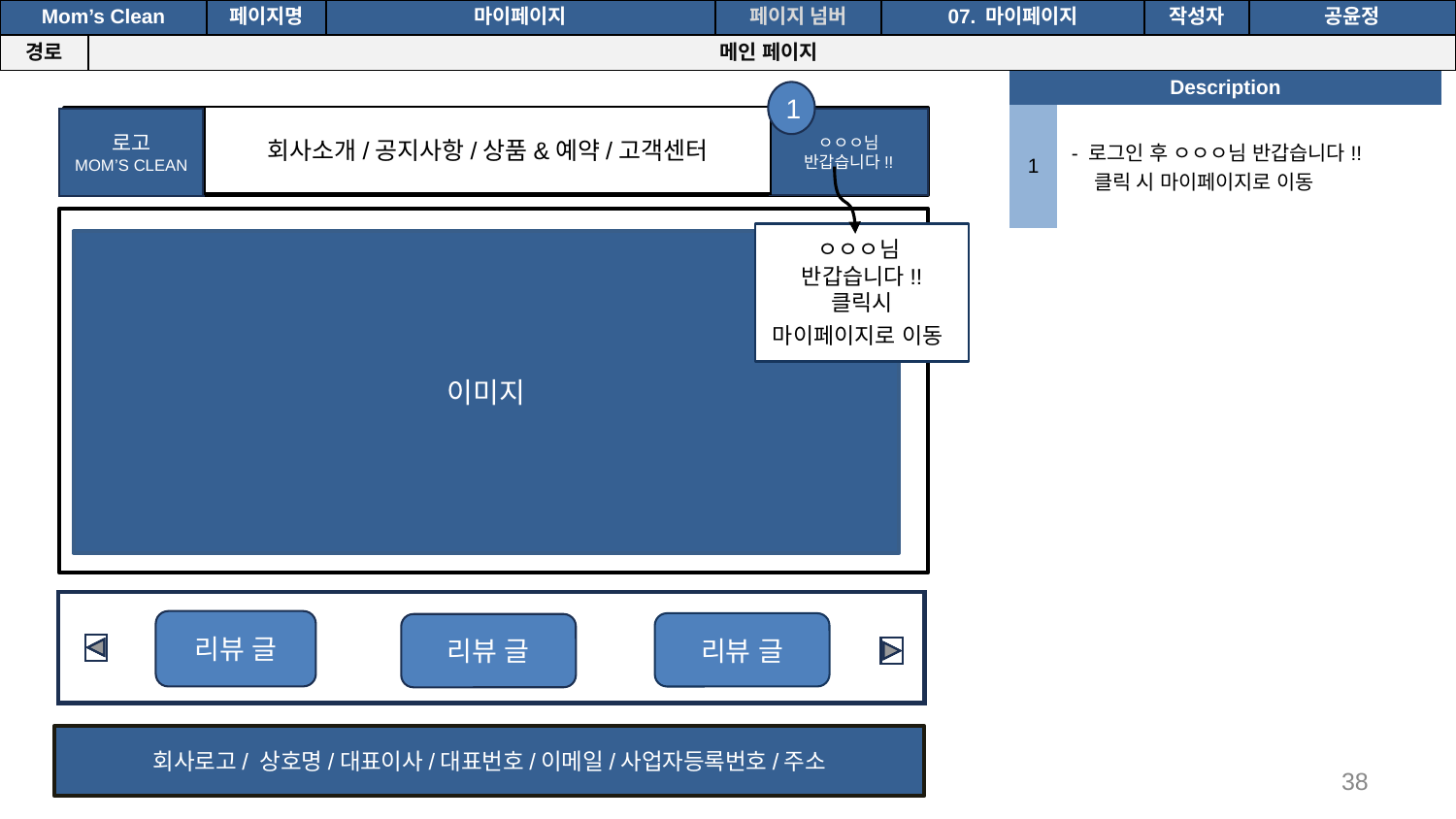

공간(오피스) 대여 시스템
| Mom’s Clean |  | 페이지명 | 마이페이지 | 페이지 넘버 | 07. 마이페이지 | 작성자 | 공윤정 |
| --- | --- | --- | --- | --- | --- | --- | --- |
| 경로 | 메인 페이지 |  |  |  |  |  |  |
| Description |  |
| --- | --- |
| 1 | - 로그인 후 ㅇㅇㅇ님 반갑습니다!! 클릭 시 마이페이지로 이동 |
1
회사소개/공지사항/상품&예약/고객센터

로고
MOM’S CLEAN
ㅇㅇㅇ님 반갑습니다!!

ㅇㅇㅇ님
반갑습니다!!
클릭시 마이페이지로 이동
이미지

리뷰 글
리뷰 글
리뷰 글

회사로고/ 상호명/대표이사/대표번호/이메일/사업자등록번호/주소
38